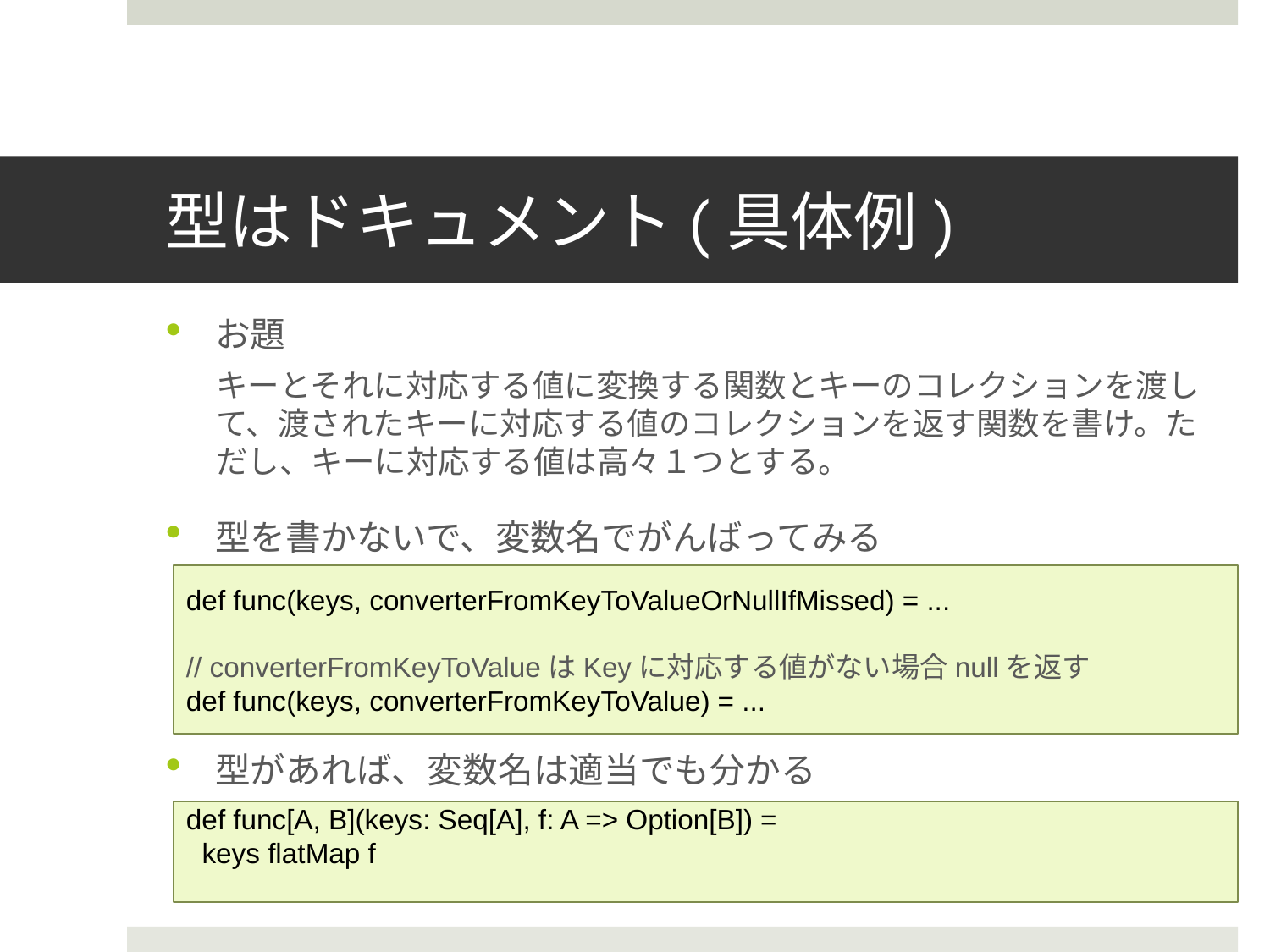

# 型はドキュメント(具体例)
お題
キーとそれに対応する値に変換する関数とキーのコレクションを渡して、渡されたキーに対応する値のコレクションを返す関数を書け。ただし、キーに対応する値は高々１つとする。
型を書かないで、変数名でがんばってみる

型があれば、変数名は適当でも分かる

def func(keys, converterFromKeyToValueOrNullIfMissed) = ...

// converterFromKeyToValueはKeyに対応する値がない場合nullを返す
def func(keys, converterFromKeyToValue) = ...
def func[A, B](keys: Seq[A], f: A => Option[B]) =
  keys flatMap f